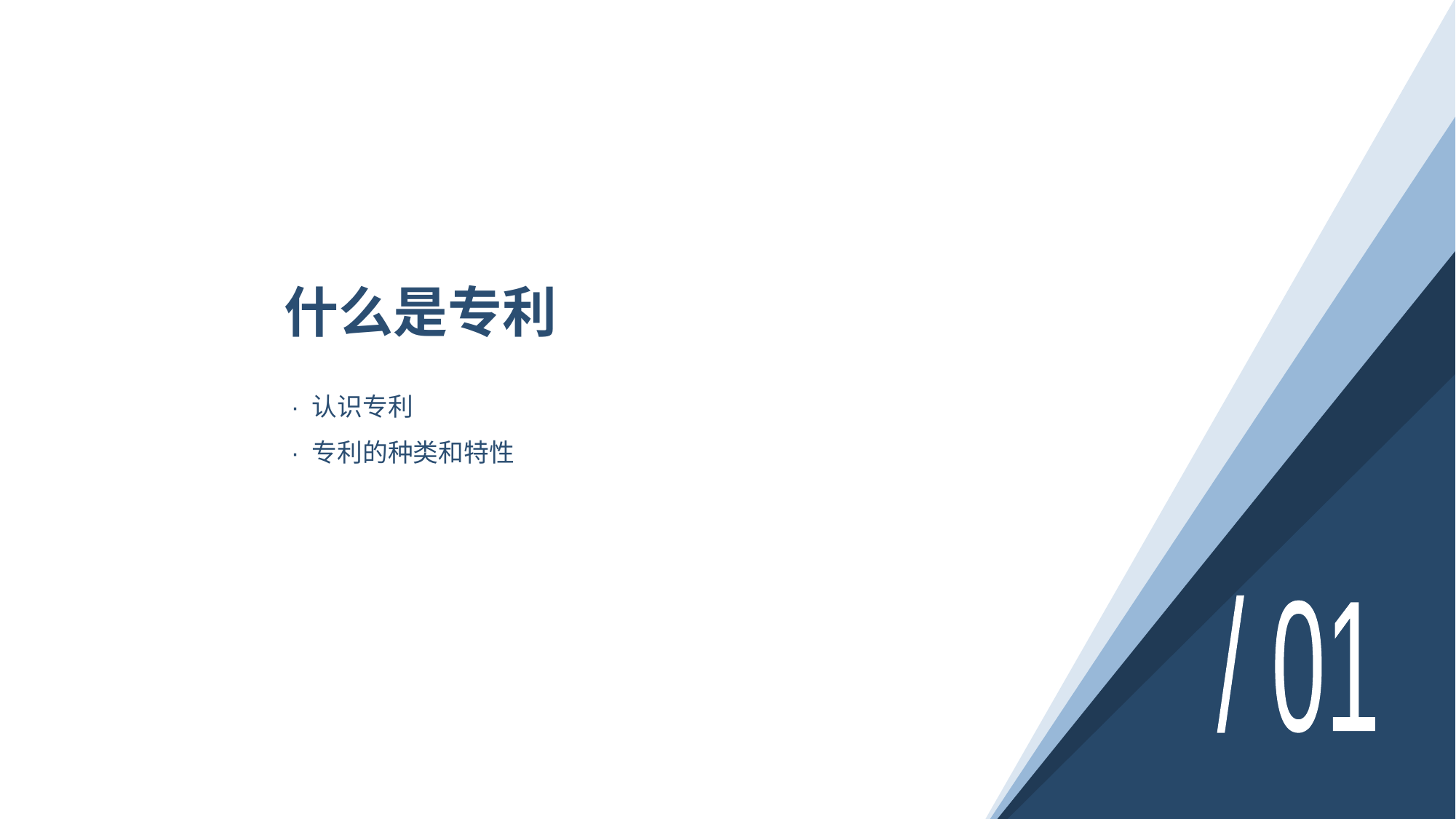

# 什么是专利
· 认识专利
· 专利的种类和特性
/ 01